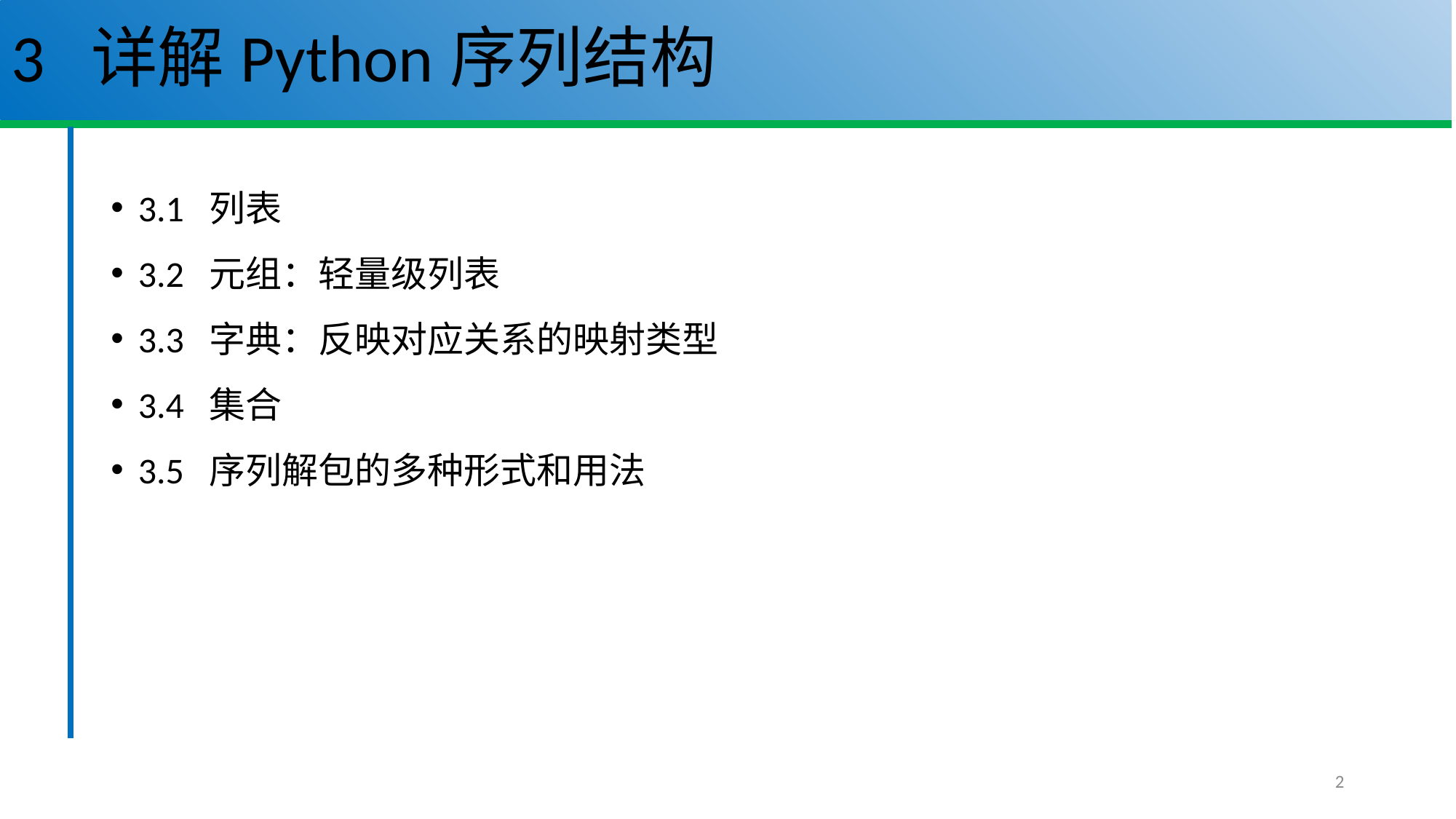

# 3  详解Python序列结构
3.1  列表
3.2  元组：轻量级列表
3.3  字典：反映对应关系的映射类型
3.4  集合
3.5  序列解包的多种形式和用法
2